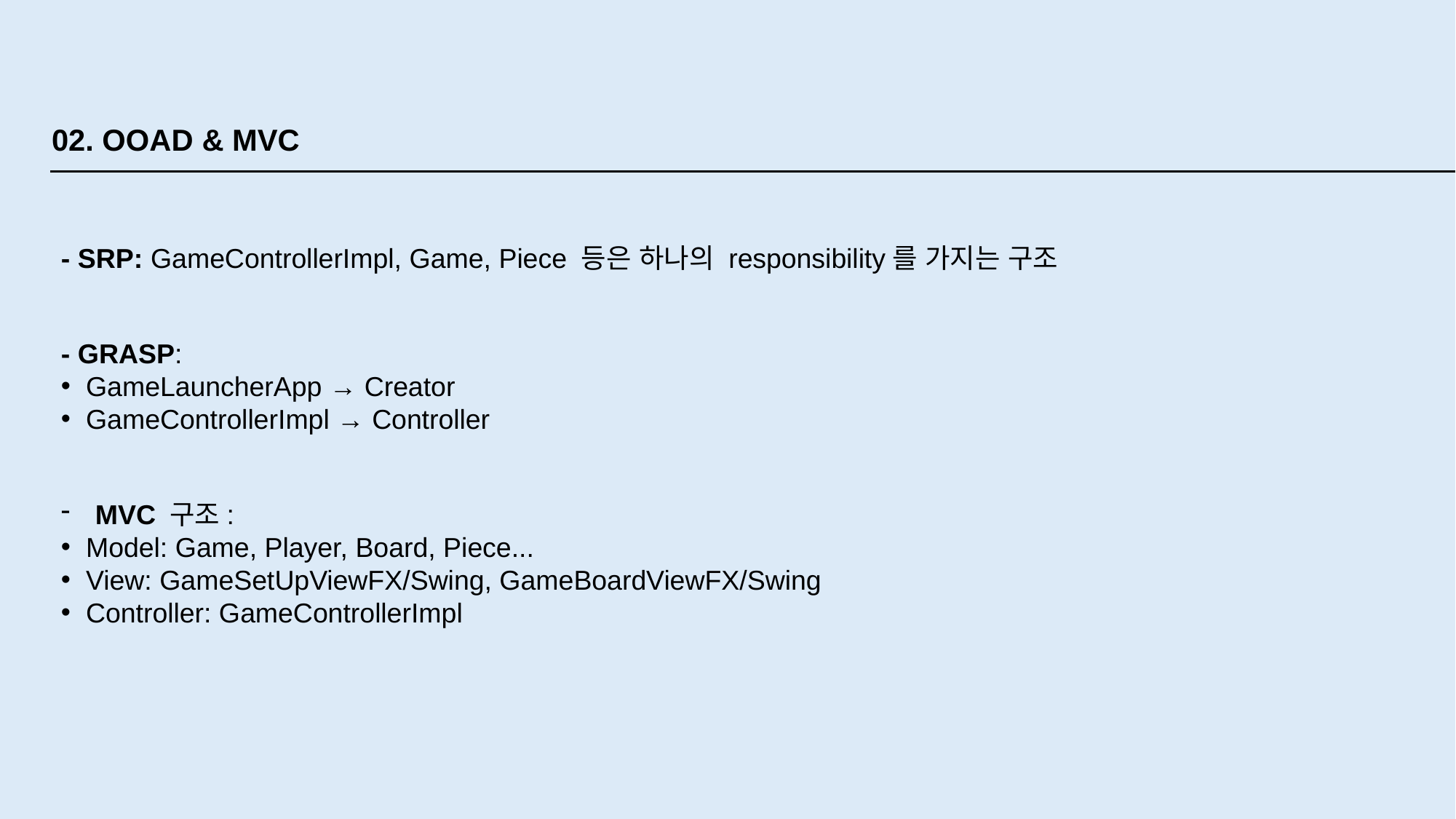

02. OOAD & MVC

- SRP: GameControllerImpl, Game, Piece 등은 하나의 responsibility를 가지는 구조
- GRASP:
  GameLauncherApp → Creator
  GameControllerImpl → Controller
MVC 구조:
  Model: Game, Player, Board, Piece...
  View: GameSetUpViewFX/Swing, GameBoardViewFX/Swing
  Controller: GameControllerImpl